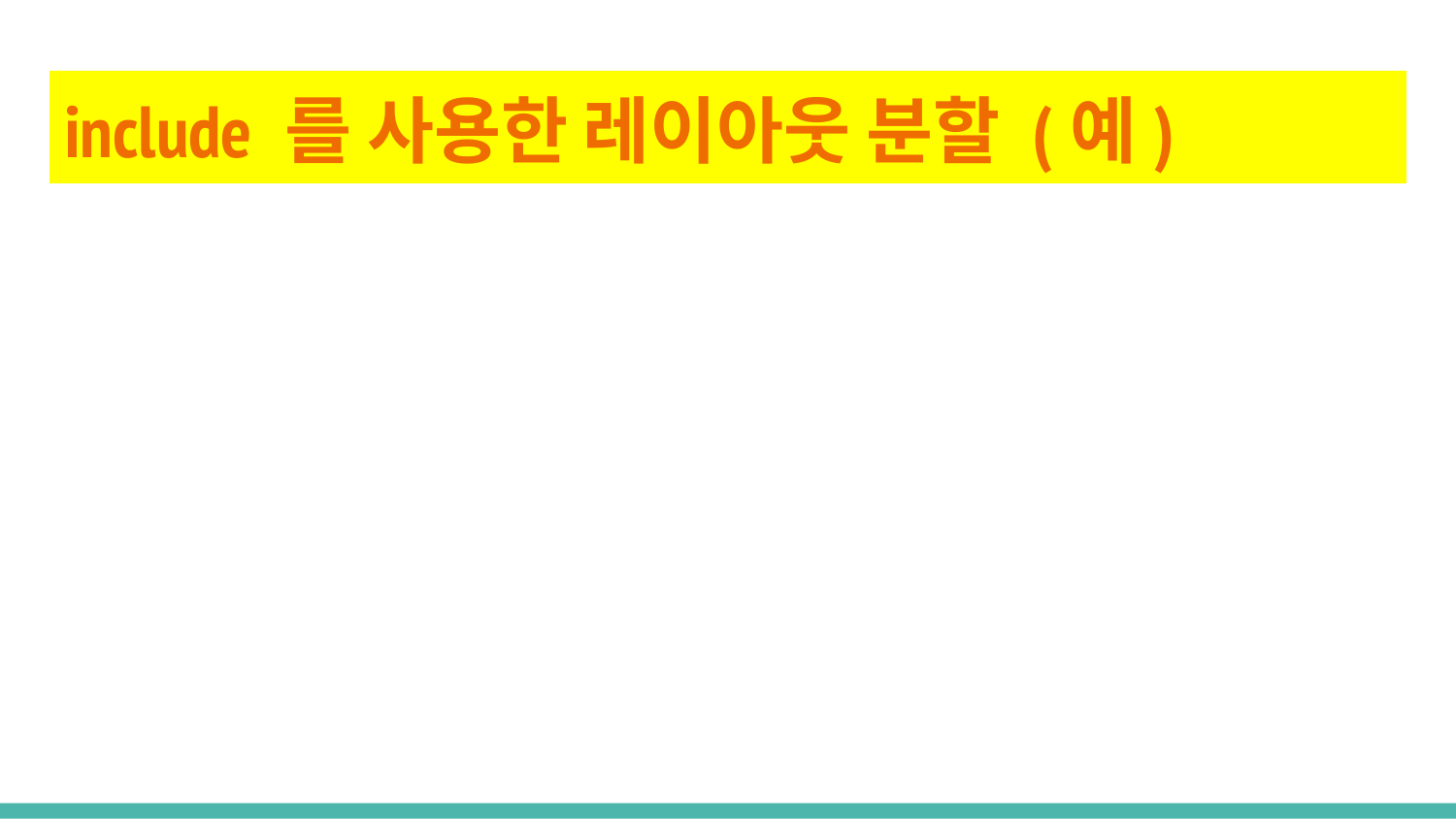

# include 를 사용한 레이아웃 분할 (예)